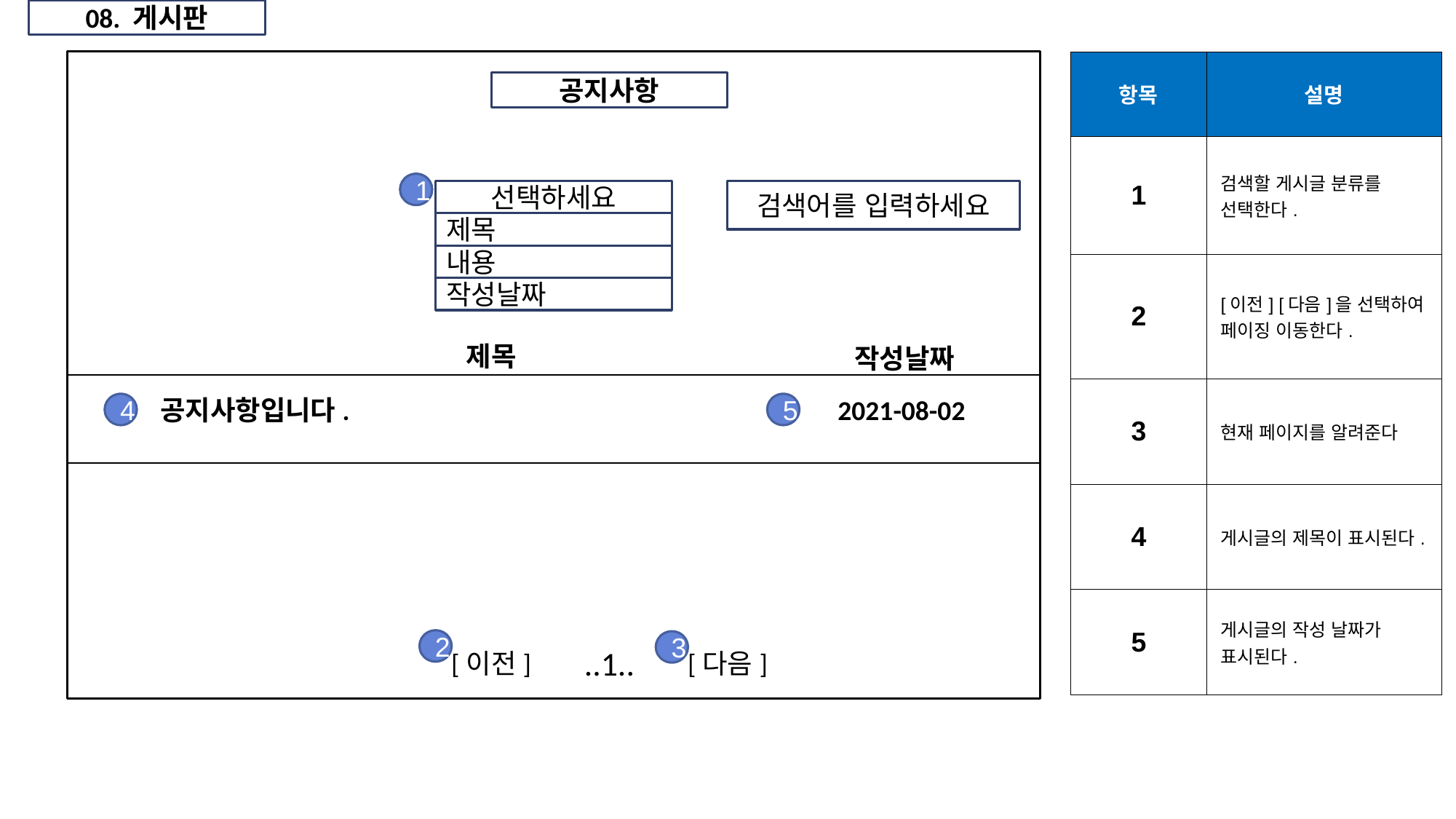

08. 게시판

| 항목 | 설명 |
| --- | --- |
| 1 | 검색할 게시글 분류를 선택한다. |
| 2 | [이전] [다음]을 선택하여 페이징 이동한다. |
| 3 | 현재 페이지를 알려준다 |
| 4 | 게시글의 제목이 표시된다. |
| 5 | 게시글의 작성 날짜가 표시된다. |
공지사항
1
선택하세요
검색어를 입력하세요
제목
내용
작성날짜
제목
작성날짜
공지사항입니다.
2021-08-02
4
5
2
[이전]
..1..
[다음]
3